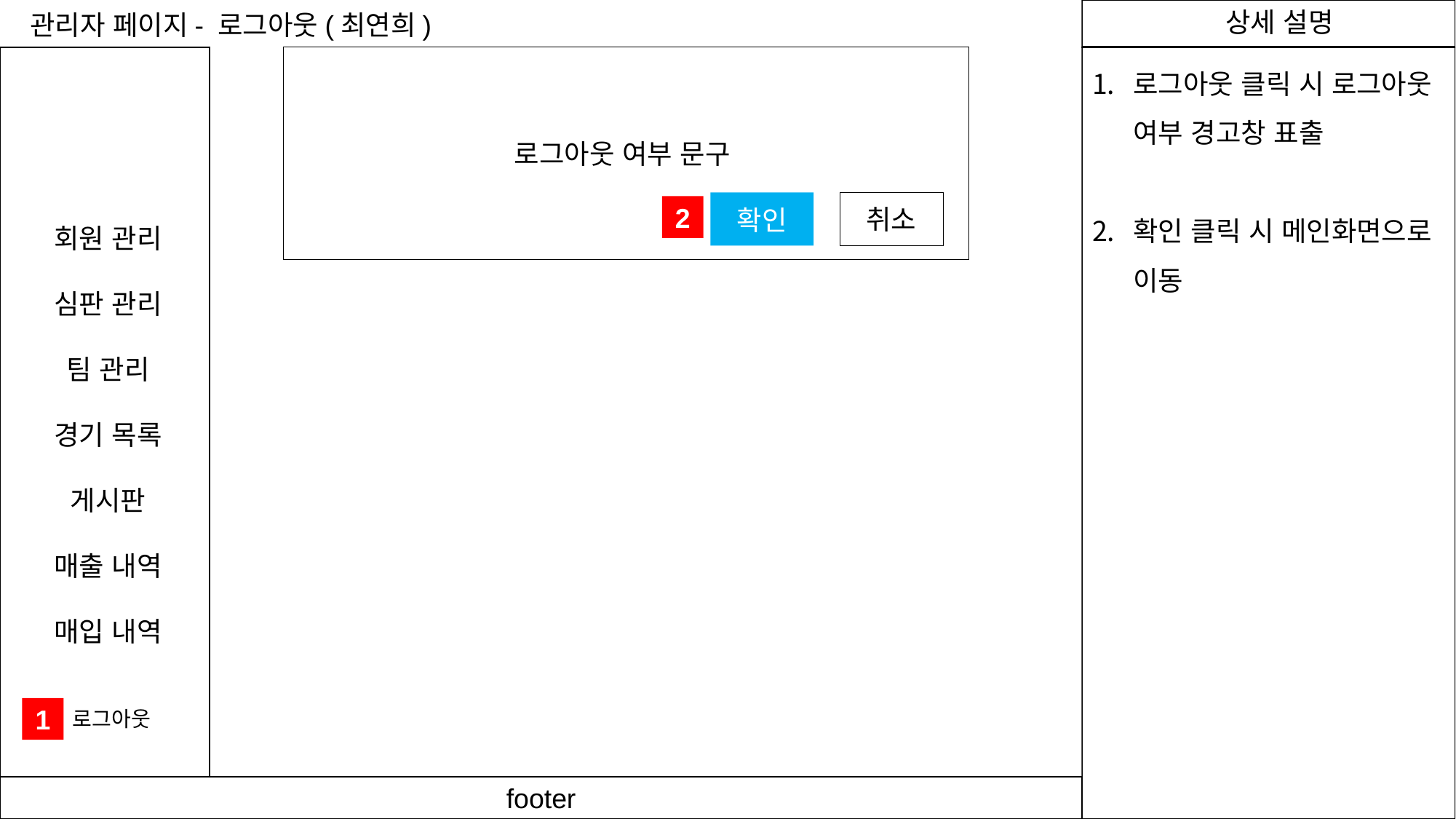

관리자 페이지- 로그아웃(최연희)
로그아웃 클릭 시 로그아웃 여부 경고창 표출

확인 클릭 시 메인화면으로 이동

로그아웃 여부 문구
취소
확인
2
회원 관리

심판 관리

팀 관리

경기 목록

게시판

매출 내역

매입 내역

1
로그아웃
footer